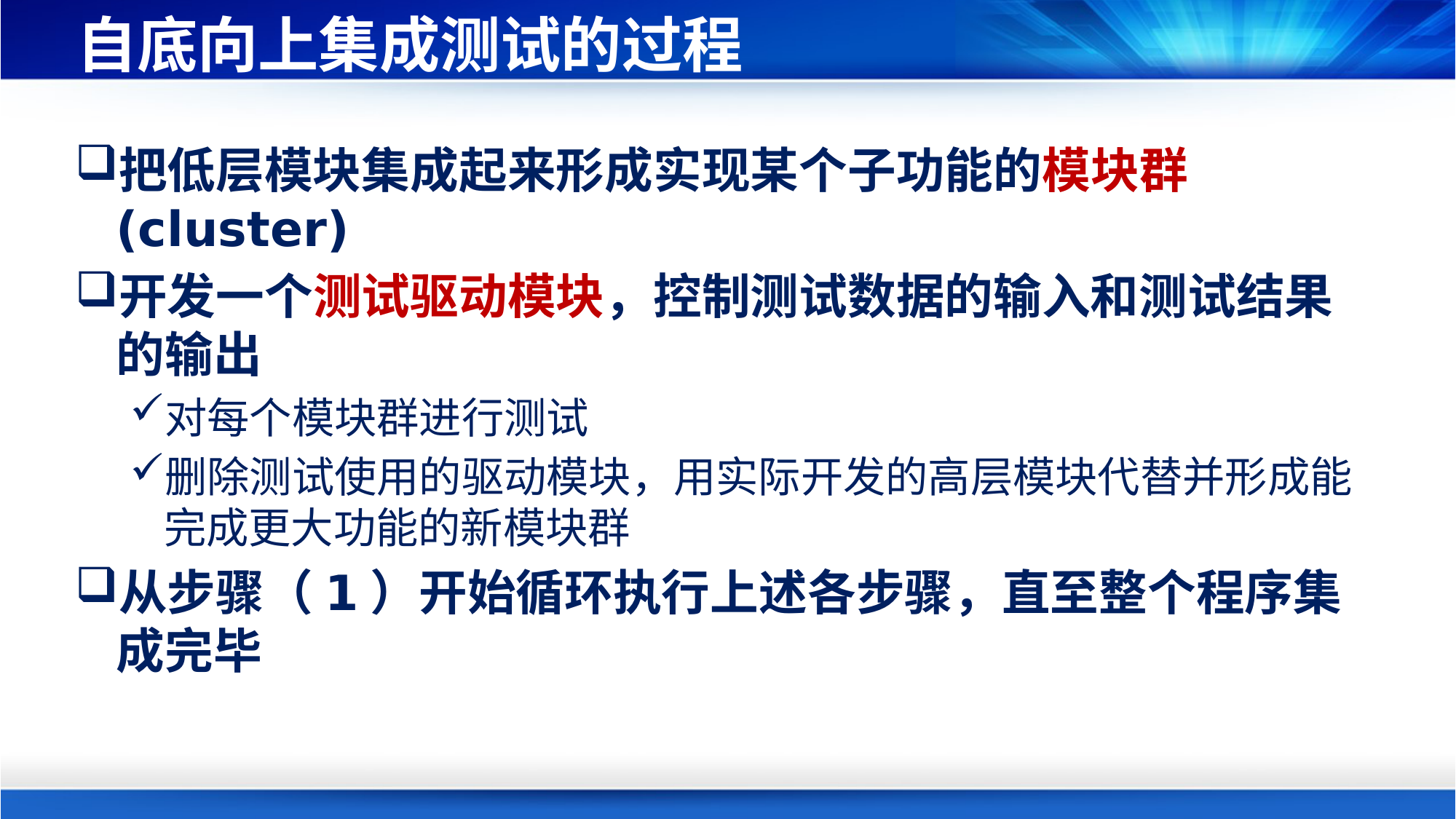

# 自底向上集成测试的过程
把低层模块集成起来形成实现某个子功能的模块群(cluster)
开发一个测试驱动模块，控制测试数据的输入和测试结果的输出
对每个模块群进行测试
删除测试使用的驱动模块，用实际开发的高层模块代替并形成能完成更大功能的新模块群
从步骤（1）开始循环执行上述各步骤，直至整个程序集成完毕